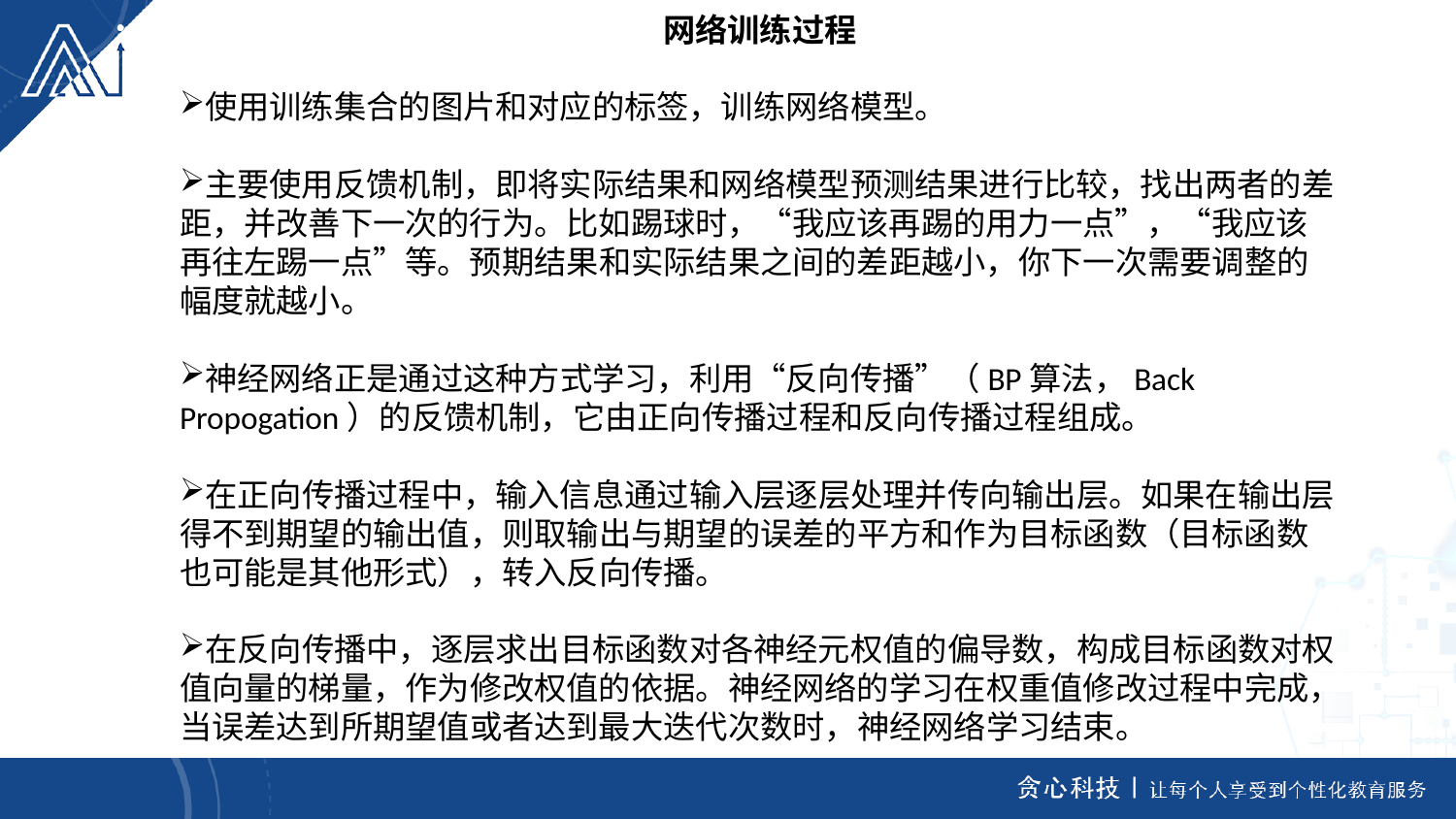

网络训练过程

使用训练集合的图片和对应的标签，训练网络模型。

主要使用反馈机制，即将实际结果和网络模型预测结果进行比较，找出两者的差距，并改善下一次的行为。比如踢球时，“我应该再踢的用力一点”，“我应该再往左踢一点”等。预期结果和实际结果之间的差距越小，你下一次需要调整的幅度就越小。

神经网络正是通过这种方式学习，利用“反向传播”（BP算法，Back Propogation）的反馈机制，它由正向传播过程和反向传播过程组成。

在正向传播过程中，输入信息通过输入层逐层处理并传向输出层。如果在输出层得不到期望的输出值，则取输出与期望的误差的平方和作为目标函数（目标函数也可能是其他形式），转入反向传播。

在反向传播中，逐层求出目标函数对各神经元权值的偏导数，构成目标函数对权值向量的梯量，作为修改权值的依据。神经网络的学习在权重值修改过程中完成，当误差达到所期望值或者达到最大迭代次数时，神经网络学习结束。